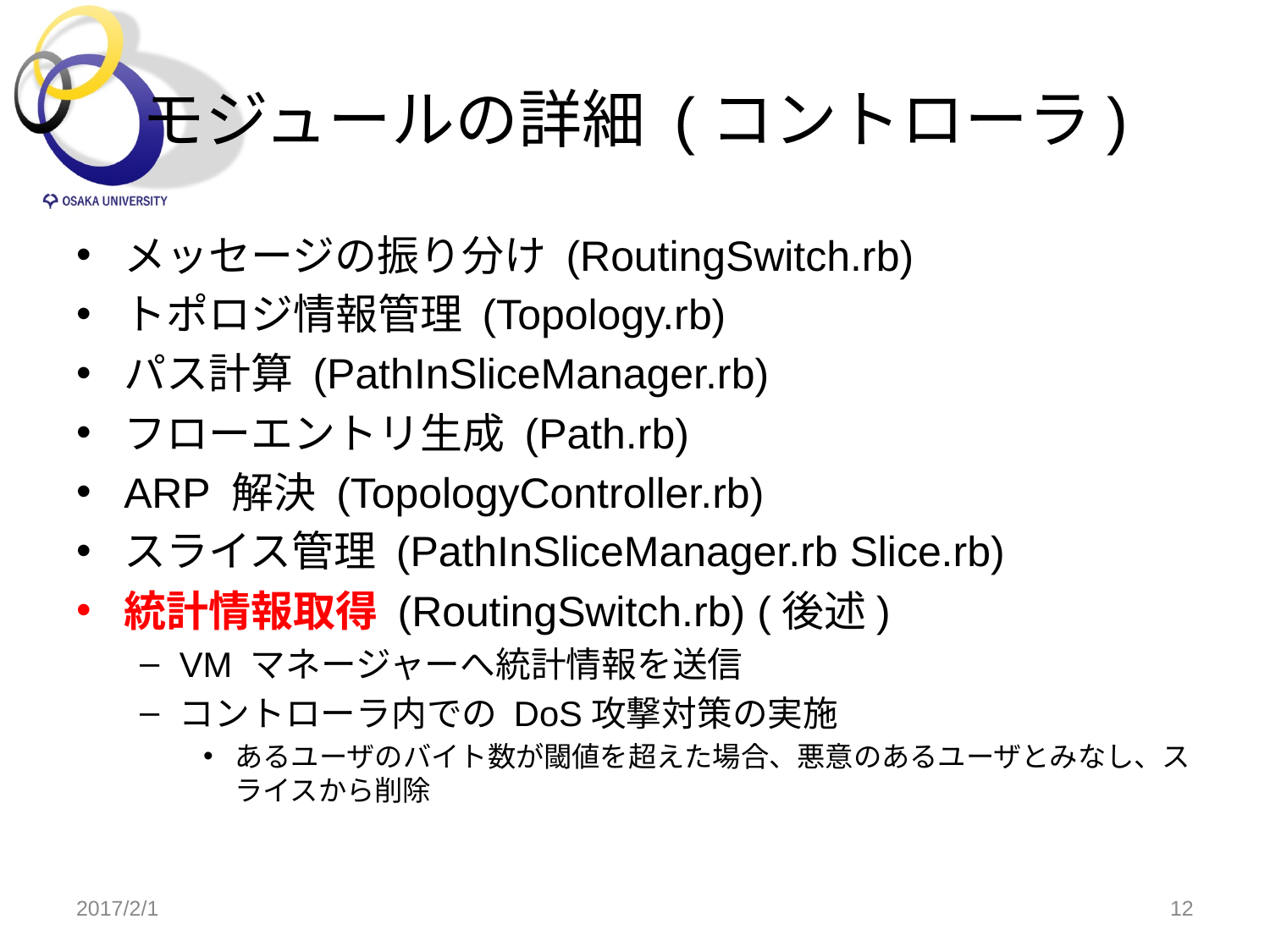

# モジュールの詳細 (コントローラ)
メッセージの振り分け (RoutingSwitch.rb)
トポロジ情報管理 (Topology.rb)
パス計算 (PathInSliceManager.rb)
フローエントリ生成 (Path.rb)
ARP 解決 (TopologyController.rb)
スライス管理 (PathInSliceManager.rb Slice.rb)
統計情報取得 (RoutingSwitch.rb) (後述)
VM マネージャーへ統計情報を送信
コントローラ内での DoS攻撃対策の実施
あるユーザのバイト数が閾値を超えた場合、悪意のあるユーザとみなし、スライスから削除

2017/2/1
12